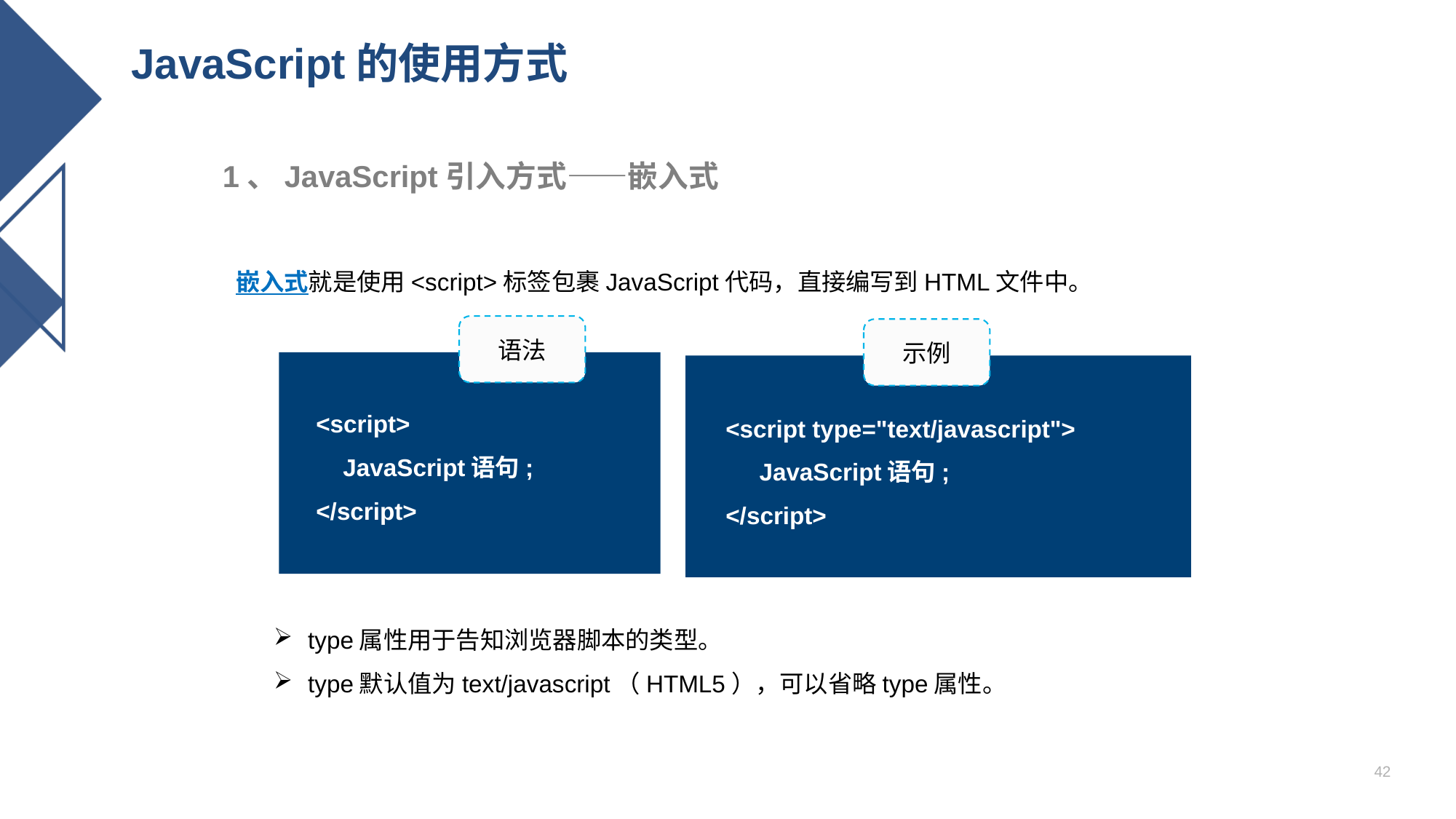

# JavaScript的使用方式
1、JavaScript引入方式——嵌入式
嵌入式就是使用<script>标签包裹JavaScript代码，直接编写到HTML文件中。
语法
示例

<script>
    JavaScript语句;
</script>

<script type="text/javascript">
     JavaScript语句;
</script>
type属性用于告知浏览器脚本的类型。
type默认值为text/javascript（HTML5），可以省略type属性。
42